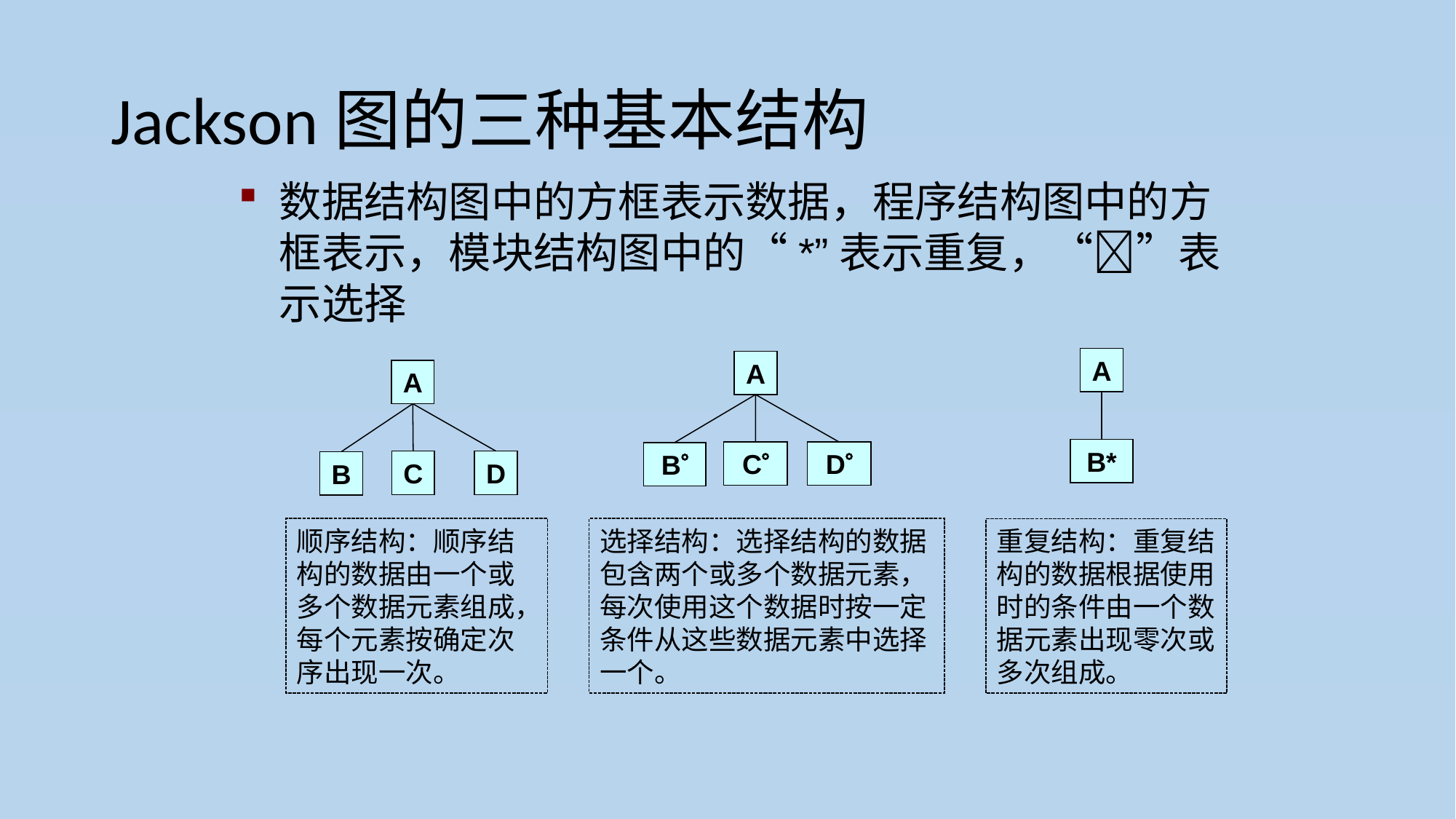

# Jackson图的三种基本结构
数据结构图中的方框表示数据，程序结构图中的方框表示，模块结构图中的“*”表示重复，“°”表示选择
A
B*
A
C°
D°
B°
A
C
D
B
顺序结构：顺序结构的数据由一个或多个数据元素组成，每个元素按确定次序出现一次。
选择结构：选择结构的数据包含两个或多个数据元素，每次使用这个数据时按一定条件从这些数据元素中选择一个。
重复结构：重复结构的数据根据使用时的条件由一个数据元素出现零次或多次组成。